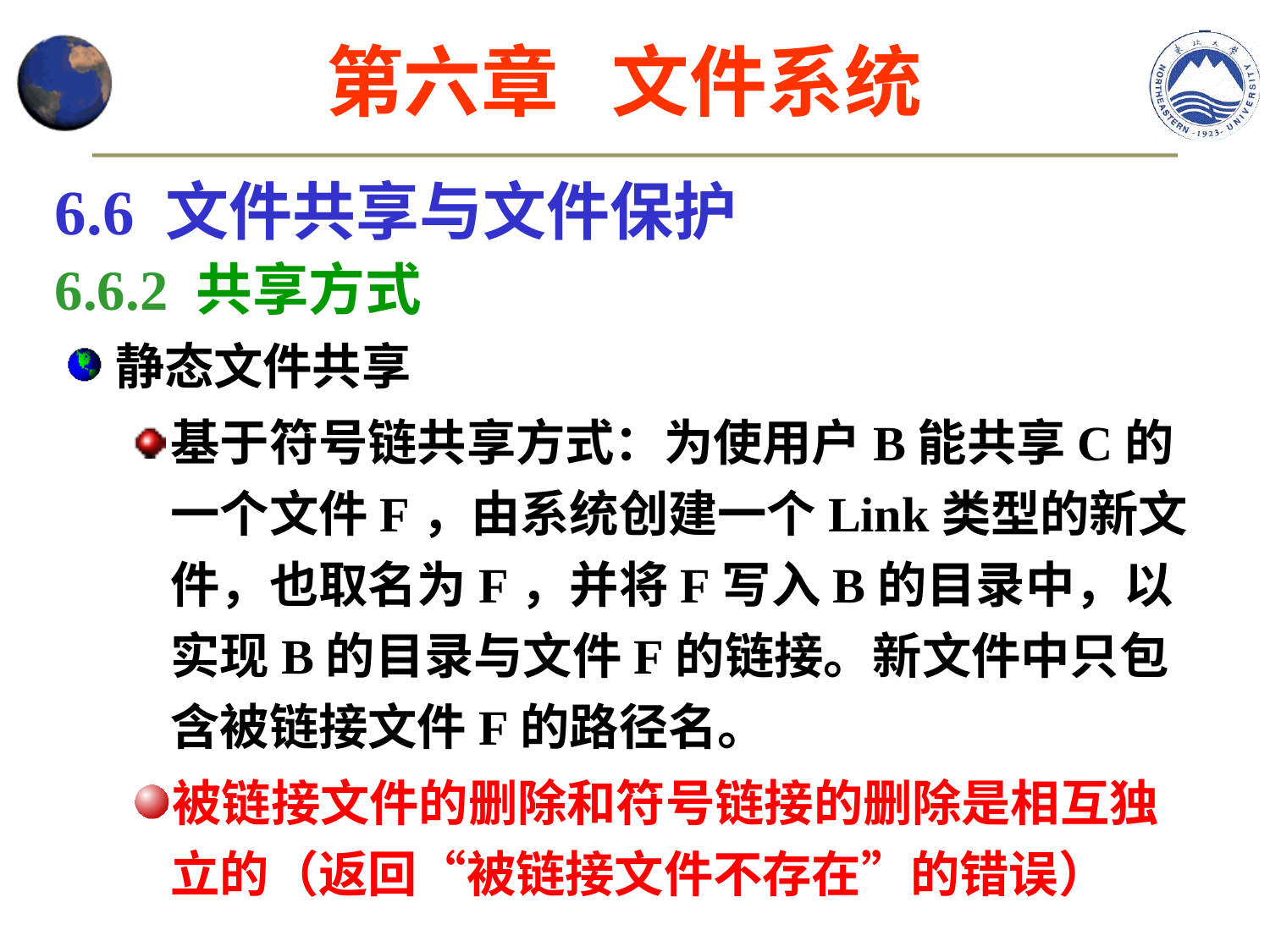

第六章   文件系统
6.6 文件共享与文件保护
6.6.2 共享方式
静态文件共享
基于符号链共享方式：为使用户B能共享C的一个文件F，由系统创建一个Link类型的新文件，也取名为F，并将F写入B的目录中，以实现B的目录与文件F的链接。新文件中只包含被链接文件F的路径名。
被链接文件的删除和符号链接的删除是相互独立的（返回“被链接文件不存在”的错误）